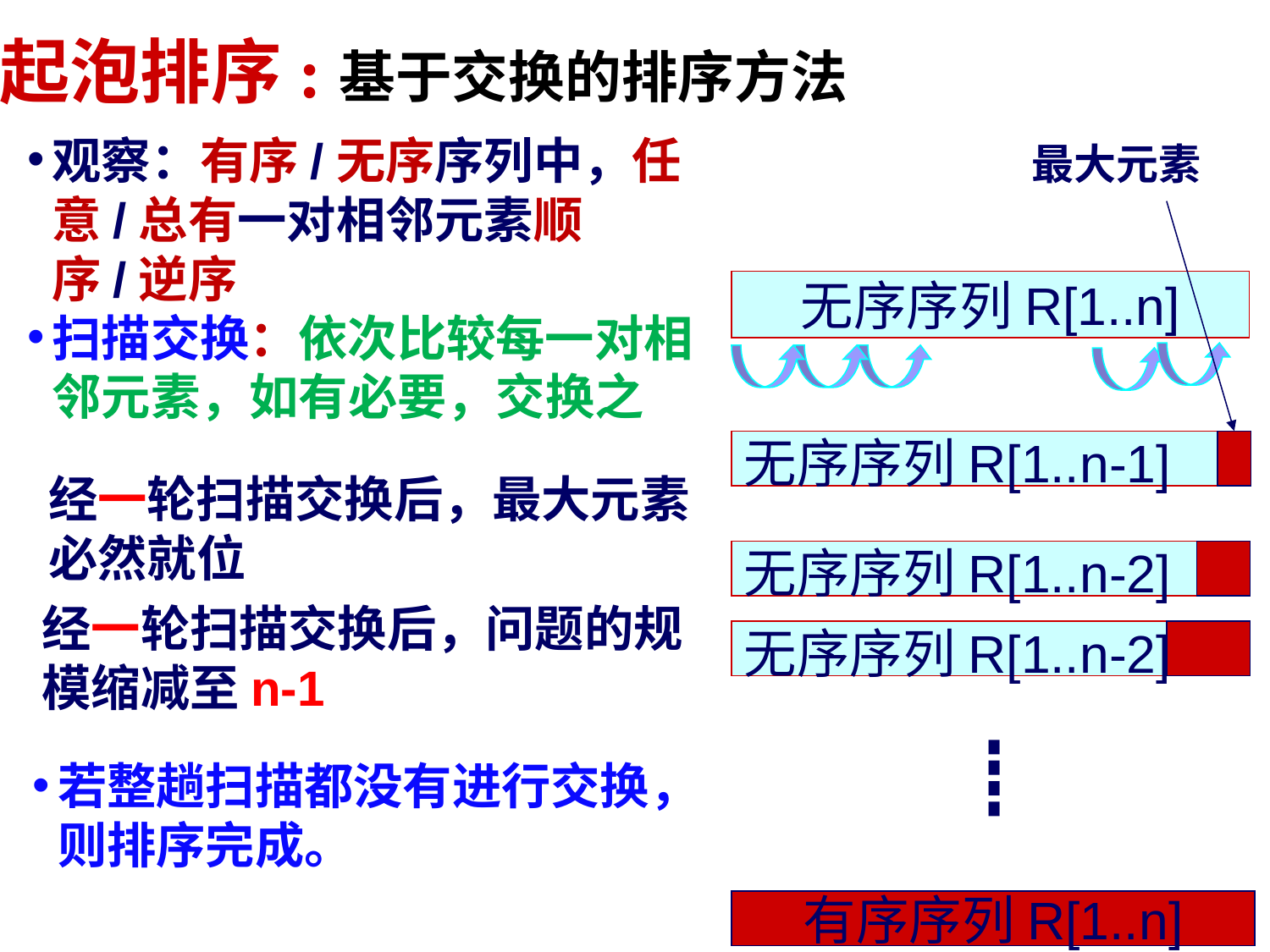

起泡排序:基于交换的排序方法
观察：有序/无序序列中，任意/总有一对相邻元素顺序/逆序
扫描交换：依次比较每一对相邻元素，如有必要，交换之
最大元素
无序序列R[1..n]

无序序列R[1..n-1]

经一轮扫描交换后，最大元素必然就位
无序序列R[1..n-2]

经一轮扫描交换后，问题的规模缩减至n-1
无序序列R[1..n-2]

┋
若整趟扫描都没有进行交换，则排序完成。
有序序列R[1..n]